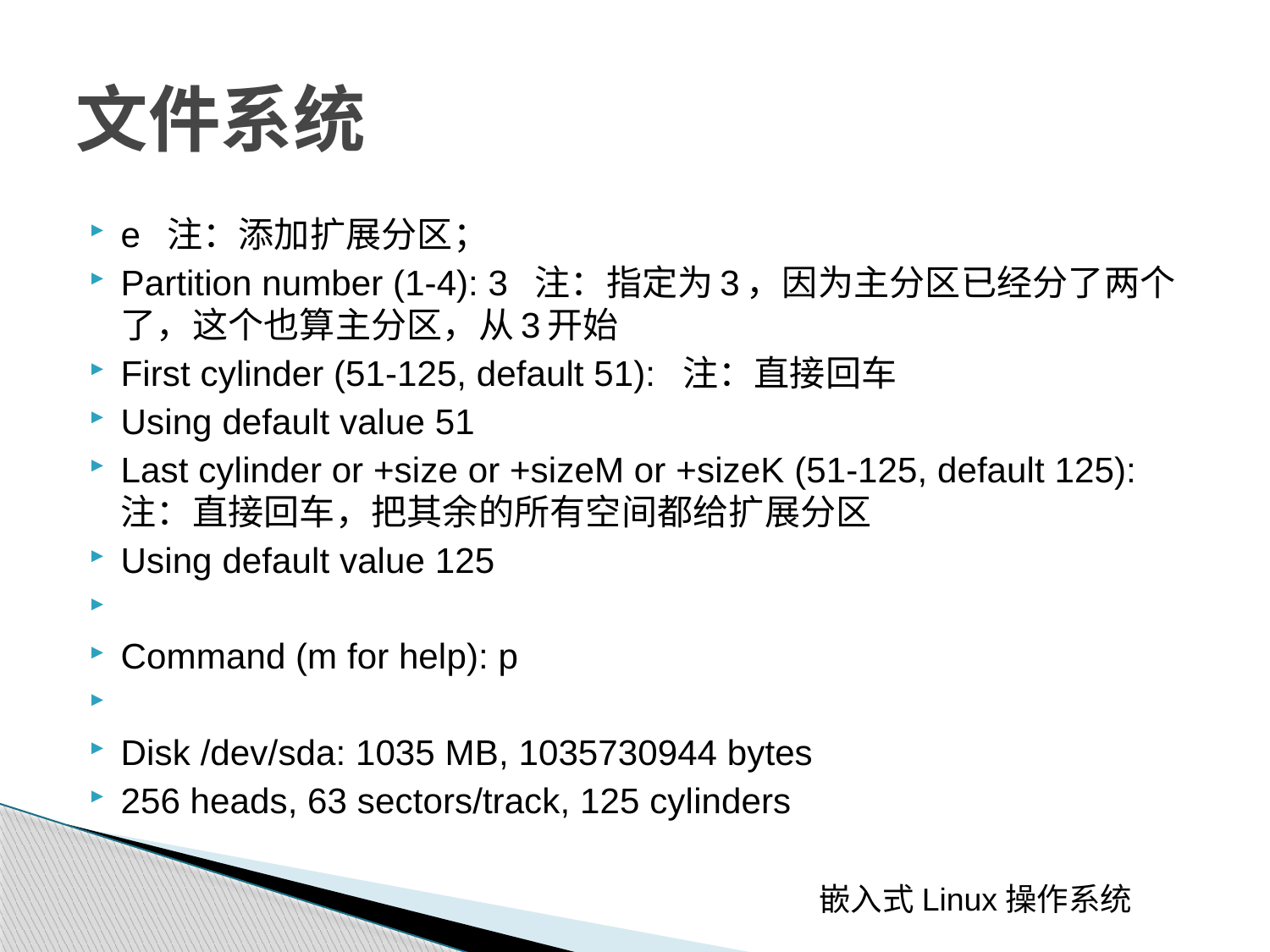

# 文件系统
e  注：添加扩展分区；
Partition number (1-4): 3  注：指定为3，因为主分区已经分了两个了，这个也算主分区，从3开始
First cylinder (51-125, default 51):  注：直接回车
Using default value 51
Last cylinder or +size or +sizeM or +sizeK (51-125, default 125):   注：直接回车，把其余的所有空间都给扩展分区
Using default value 125

Command (m for help): p

Disk /dev/sda: 1035 MB, 1035730944 bytes
256 heads, 63 sectors/track, 125 cylinders

         嵌入式Linux操作系统